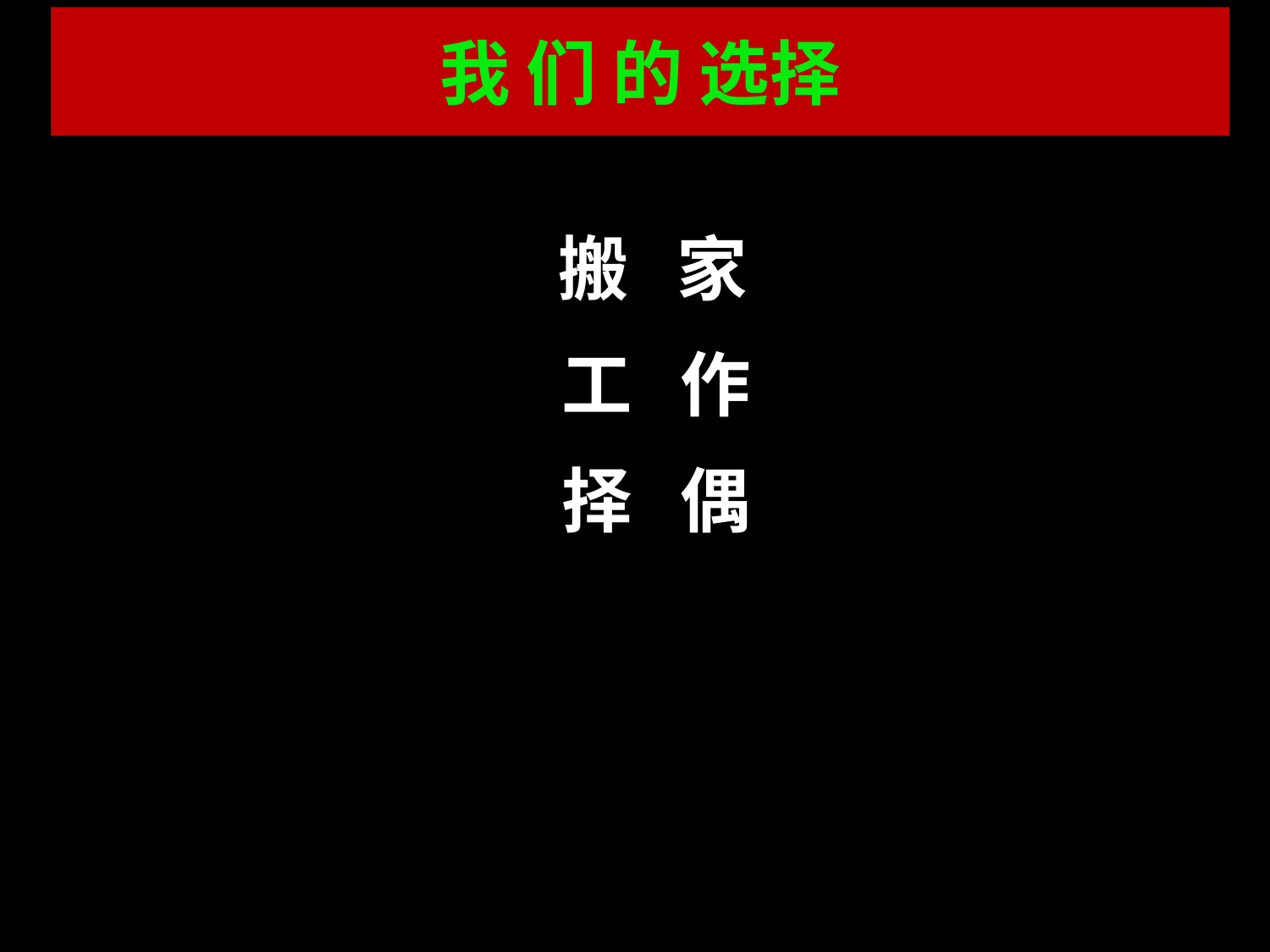

我 们 的 选择
#

   搬   家
   工   作
   择   偶

19